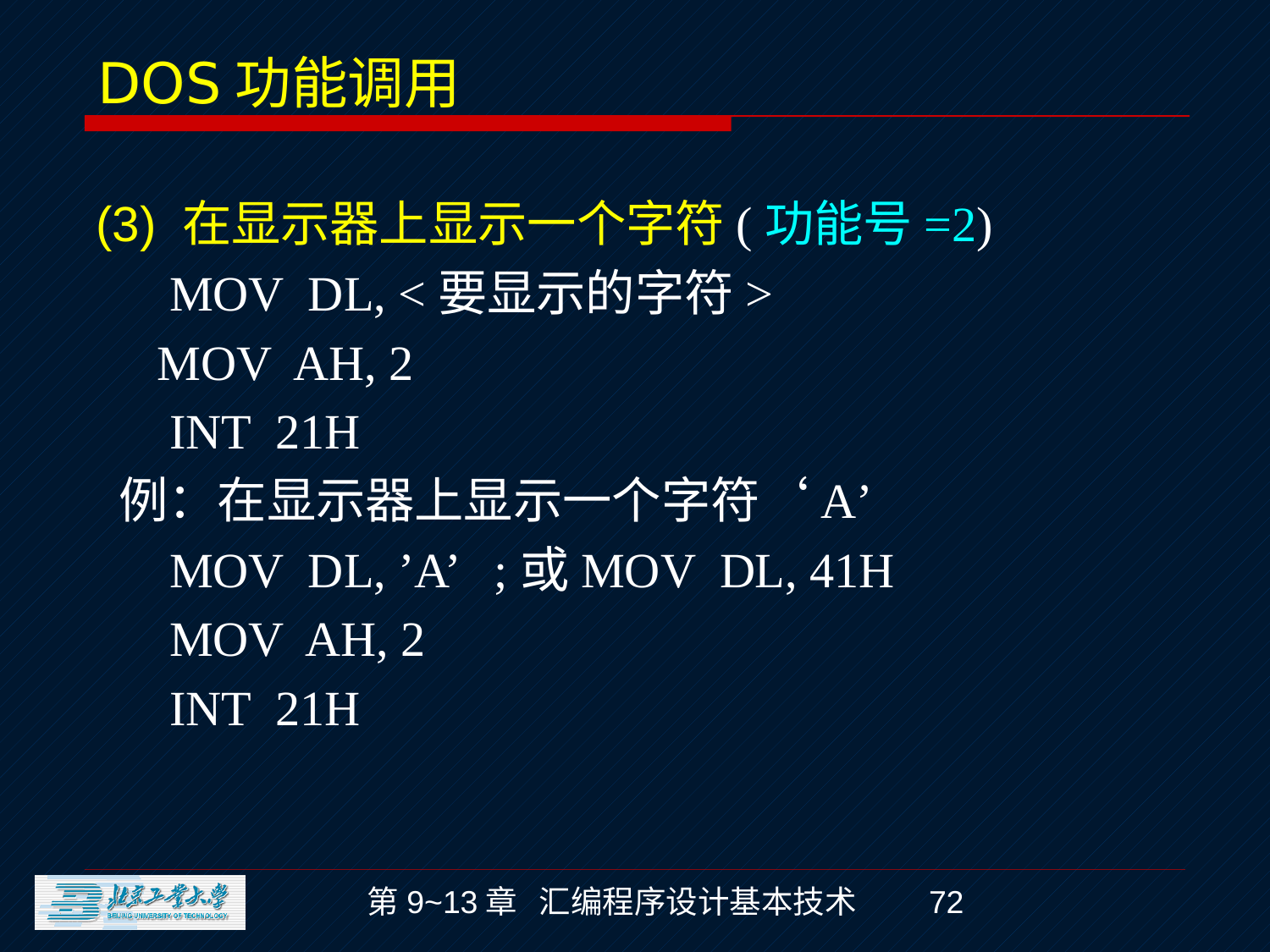

# DOS功能调用
(3) 在显示器上显示一个字符(功能号=2)
      MOV  DL, <要显示的字符>
     MOV  AH, 2
      INT  21H
 例：在显示器上显示一个字符‘A’
      MOV  DL, ’A’   ;或MOV  DL, 41H
      MOV  AH, 2
      INT  21H